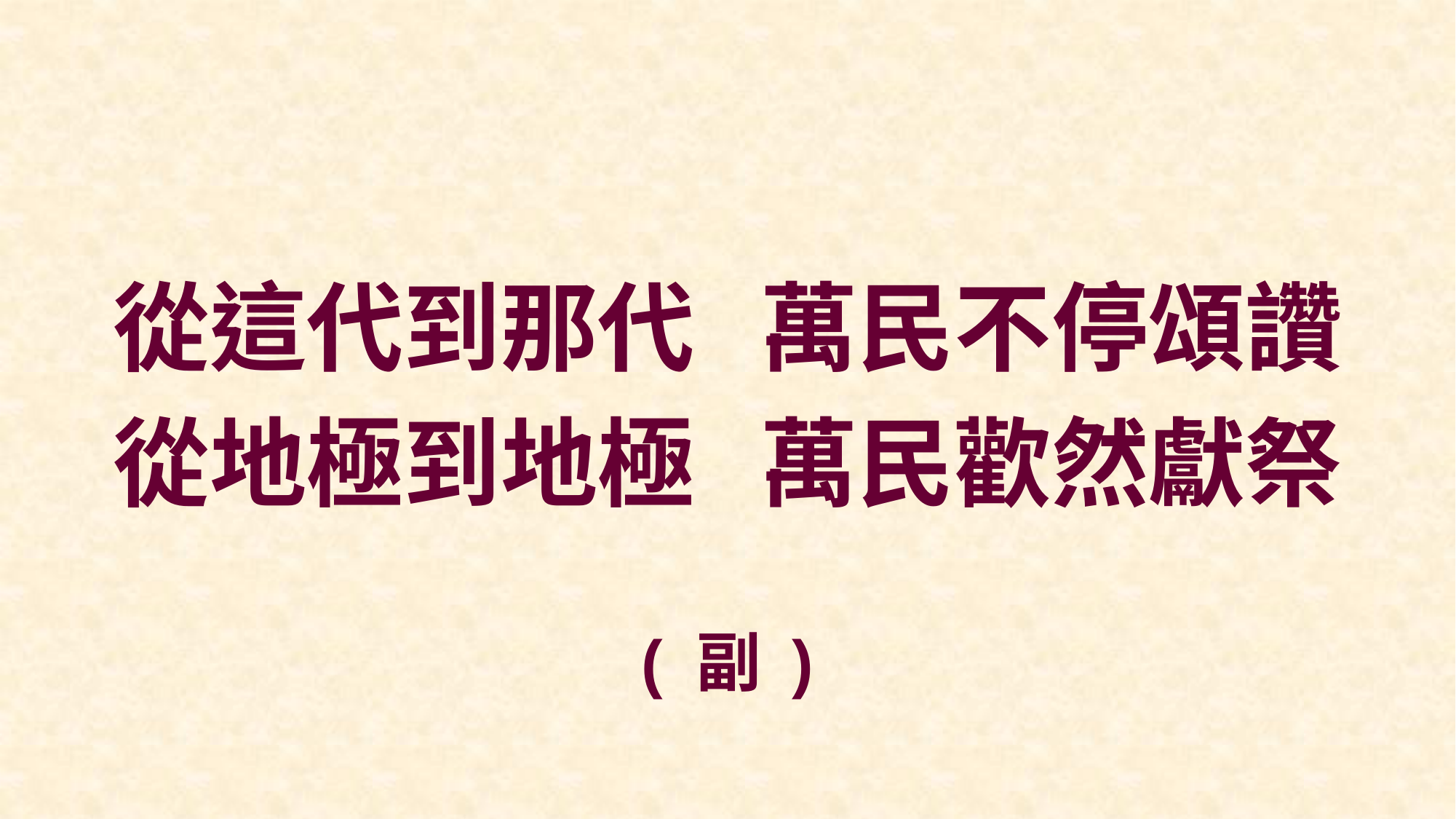

從這代到那代   萬民不停頌讚
從地極到地極   萬民歡然獻祭
( 副 )